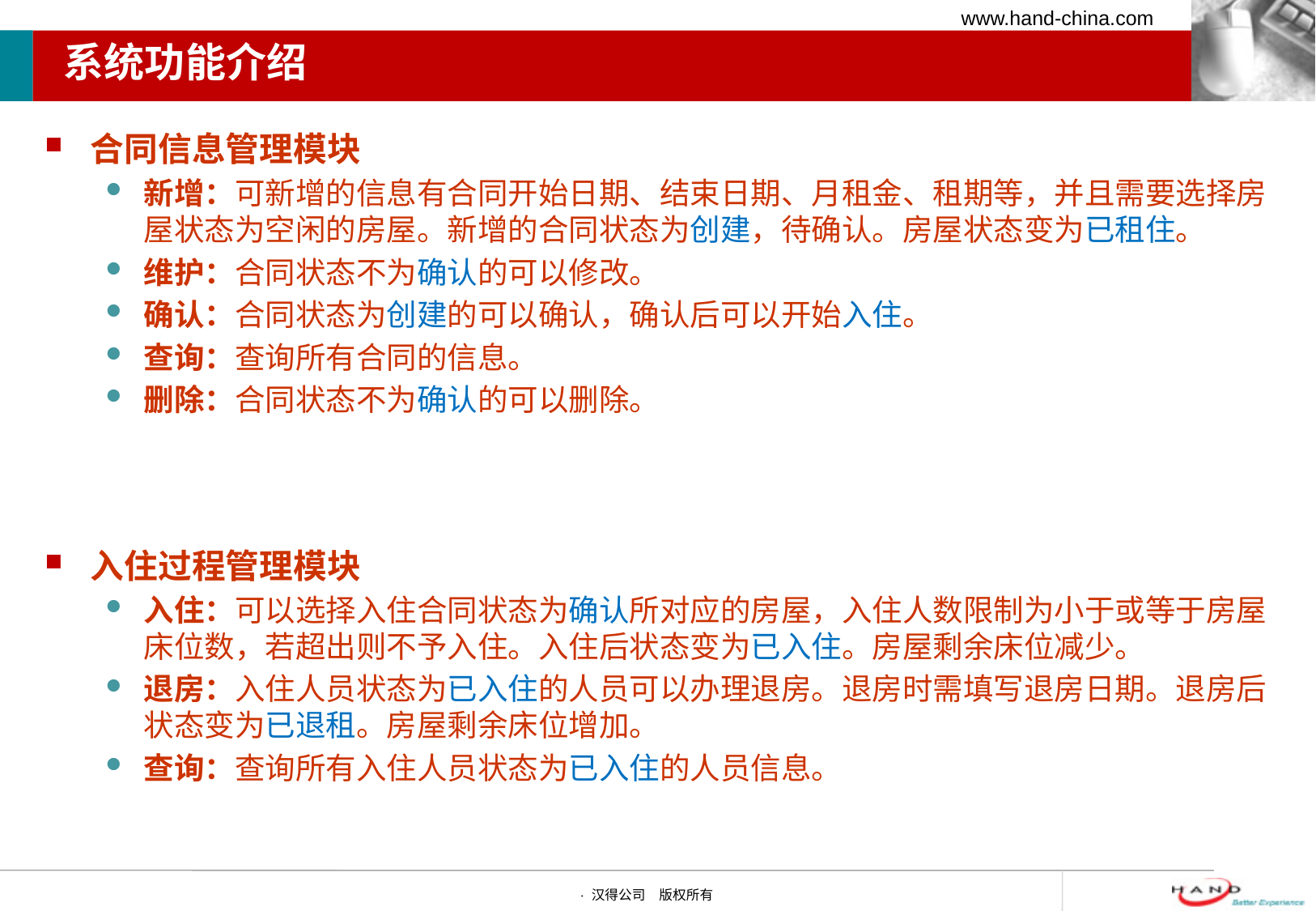

# 系统功能介绍
合同信息管理模块
新增：可新增的信息有合同开始日期、结束日期、月租金、租期等，并且需要选择房屋状态为空闲的房屋。新增的合同状态为创建，待确认。房屋状态变为已租住。
维护：合同状态不为确认的可以修改。
确认：合同状态为创建的可以确认，确认后可以开始入住。
查询：查询所有合同的信息。
删除：合同状态不为确认的可以删除。

入住过程管理模块
入住：可以选择入住合同状态为确认所对应的房屋，入住人数限制为小于或等于房屋床位数，若超出则不予入住。入住后状态变为已入住。房屋剩余床位减少。
退房：入住人员状态为已入住的人员可以办理退房。退房时需填写退房日期。退房后状态变为已退租。房屋剩余床位增加。
查询：查询所有入住人员状态为已入住的人员信息。

8